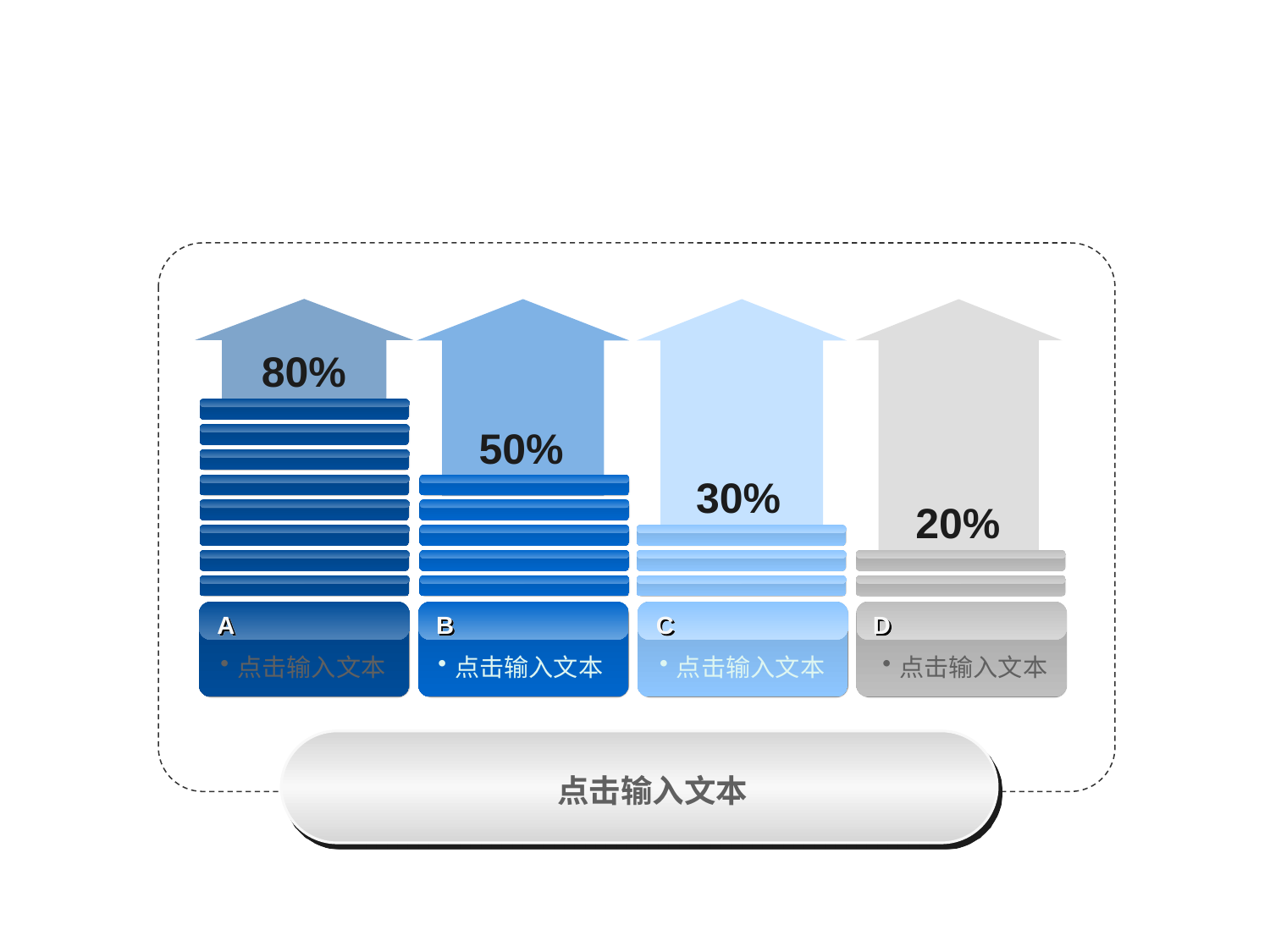

80%

A
点击输入文本

50%

B
点击输入文本

30%

C
点击输入文本

20%

D
点击输入文本

点击输入文本